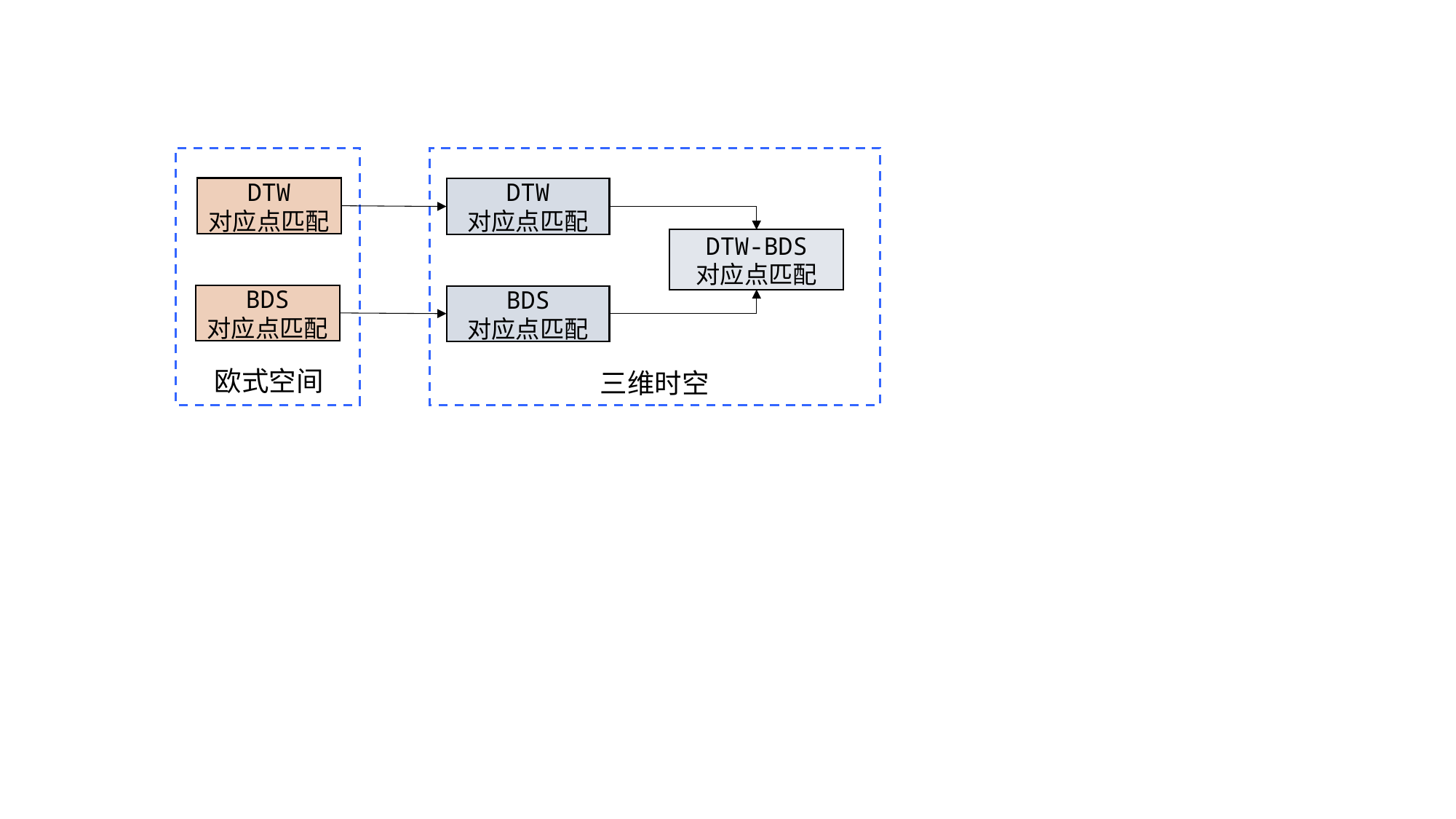

DTW
对应点匹配
DTW
对应点匹配
DTW-BDS
对应点匹配
BDS
对应点匹配
BDS
对应点匹配
欧式空间
三维时空